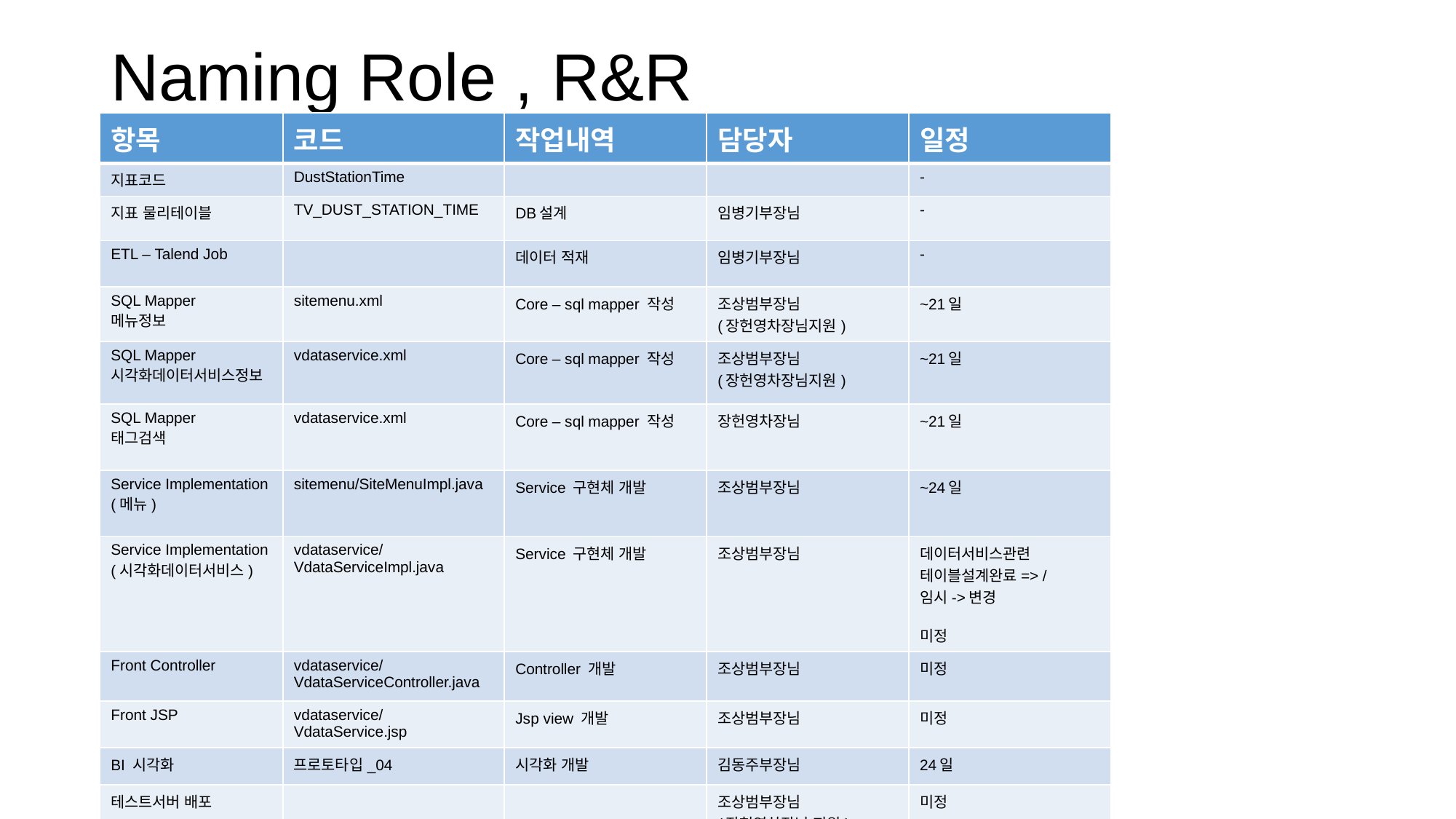

Naming Role , R&R
| 항목 | 코드 | 작업내역 | 담당자 | 일정 |
| --- | --- | --- | --- | --- |
| 지표코드 | DustStationTime |  |  | - |
| 지표 물리테이블 | TV\_DUST\_STATION\_TIME | DB설계 | 임병기부장님 | - |
| ETL – Talend Job |  | 데이터 적재 | 임병기부장님 | - |
| SQL Mapper 메뉴정보 | sitemenu.xml | Core – sql mapper 작성 | 조상범부장님 (장헌영차장님지원) | ~21일 |
| SQL Mapper 시각화데이터서비스정보 | vdataservice.xml | Core – sql mapper 작성 | 조상범부장님 (장헌영차장님지원) | ~21일 |
| SQL Mapper 태그검색 | vdataservice.xml | Core – sql mapper 작성 | 장헌영차장님 | ~21일 |
| Service Implementation (메뉴) | sitemenu/SiteMenuImpl.java | Service 구현체 개발 | 조상범부장님 | ~24일 |
| Service Implementation (시각화데이터서비스) | vdataservice/VdataServiceImpl.java | Service 구현체 개발 | 조상범부장님 | 데이터서비스관련 테이블설계완료=> / 임시->변경 미정 |
| Front Controller | vdataservice/VdataServiceController.java | Controller 개발 | 조상범부장님 | 미정 |
| Front JSP | vdataservice/VdataService.jsp | Jsp view 개발 | 조상범부장님 | 미정 |
| BI 시각화 | 프로토타입\_04 | 시각화 개발 | 김동주부장님 | 24일 |
| 테스트서버 배포 |  |  | 조상범부장님 (장헌영차장님 지원) | 미정 |